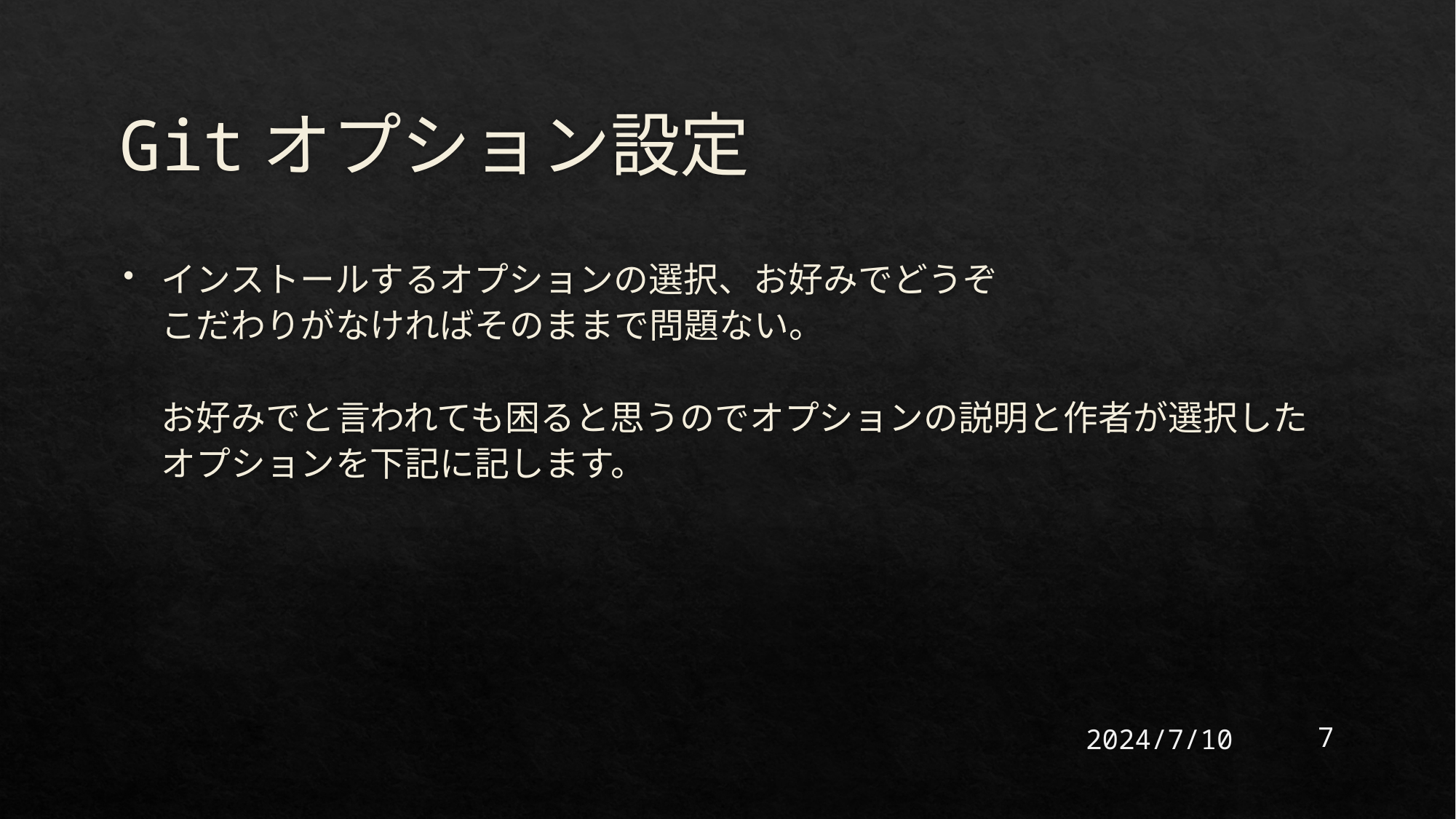

# Gitオプション設定
インストールするオプションの選択、お好みでどうぞ
こだわりがなければそのままで問題ない。
お好みでと言われても困ると思うのでオプションの説明と作者が選択したオプションを下記に記します。
2024/7/10
7